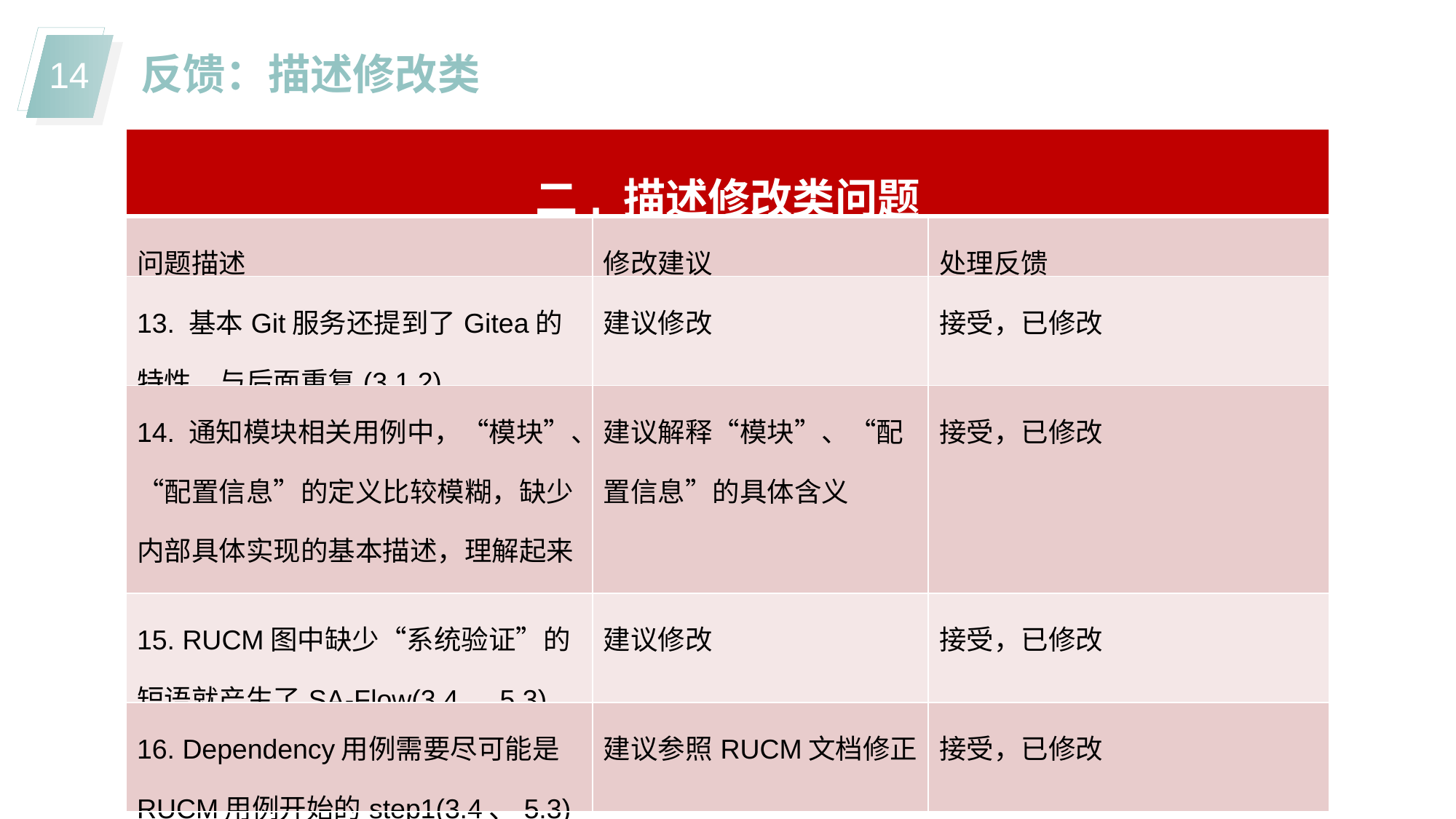

反馈：描述修改类
| 二. 描述修改类问题 |  |  |
| --- | --- | --- |
| 问题描述 | 修改建议 | 处理反馈 |
| 13. 基本Git服务还提到了Gitea的特性，与后面重复(3.1.2) | 建议修改 | 接受，已修改 |
| 14. 通知模块相关用例中，“模块”、“配置信息”的定义比较模糊，缺少内部具体实现的基本描述，理解起来有困难(5.3) | 建议解释“模块”、“配置信息”的具体含义 | 接受，已修改 |
| 15. RUCM图中缺少“系统验证”的短语就产生了SA-Flow(3.4、5.3) | 建议修改 | 接受，已修改 |
| 16. Dependency用例需要尽可能是RUCM用例开始的step1(3.4、5.3) | 建议参照RUCM文档修正 | 接受，已修改 |